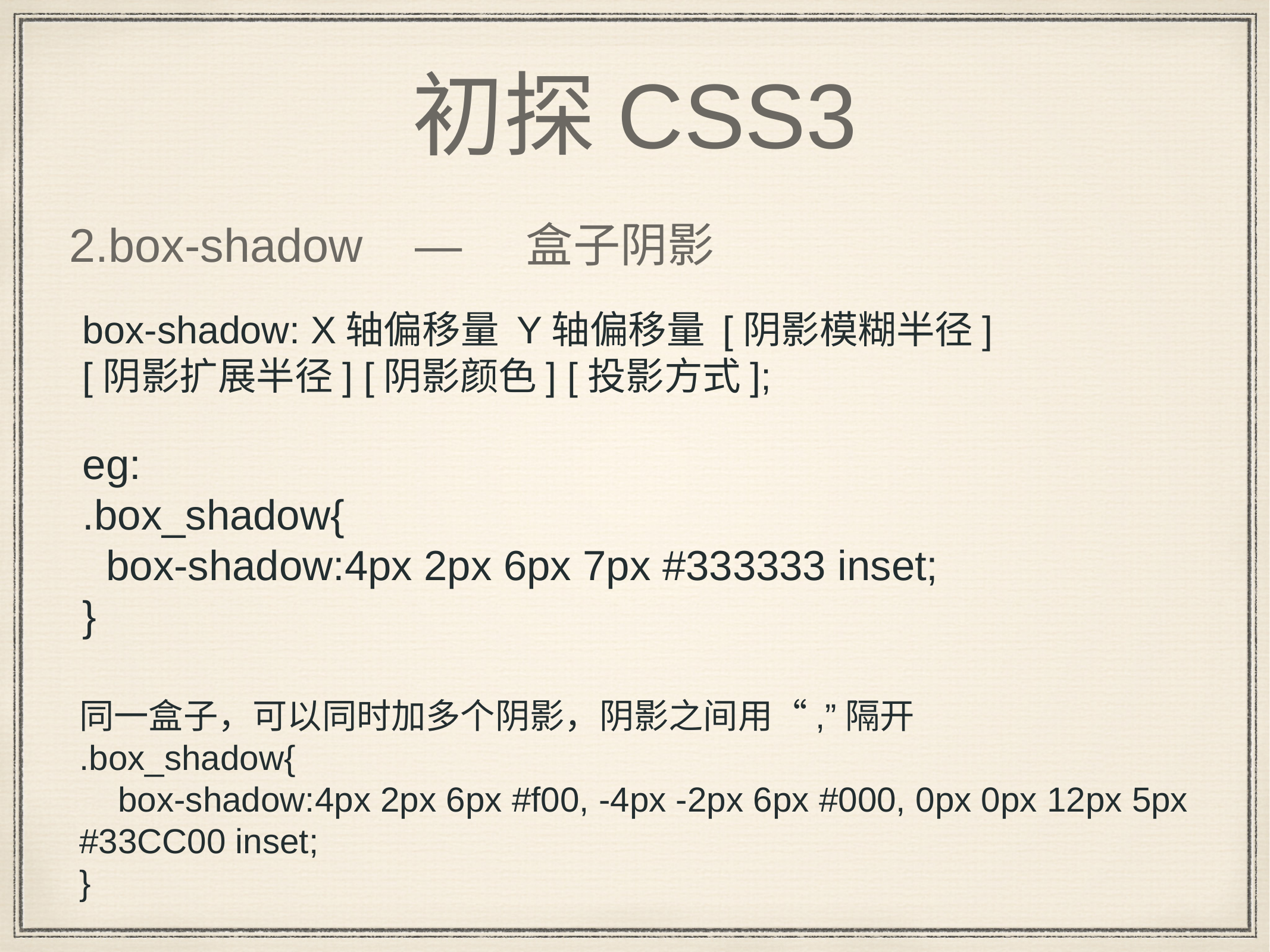

# 初探CSS3
2.box-shadow    —    盒子阴影
box-shadow: X轴偏移量 Y轴偏移量 [阴影模糊半径] [阴影扩展半径] [阴影颜色] [投影方式];
eg:
.box_shadow{
  box-shadow:4px 2px 6px 7px #333333 inset;
}
同一盒子，可以同时加多个阴影，阴影之间用“,”隔开
.box_shadow{
    box-shadow:4px 2px 6px #f00, -4px -2px 6px #000, 0px 0px 12px 5px #33CC00 inset;
}